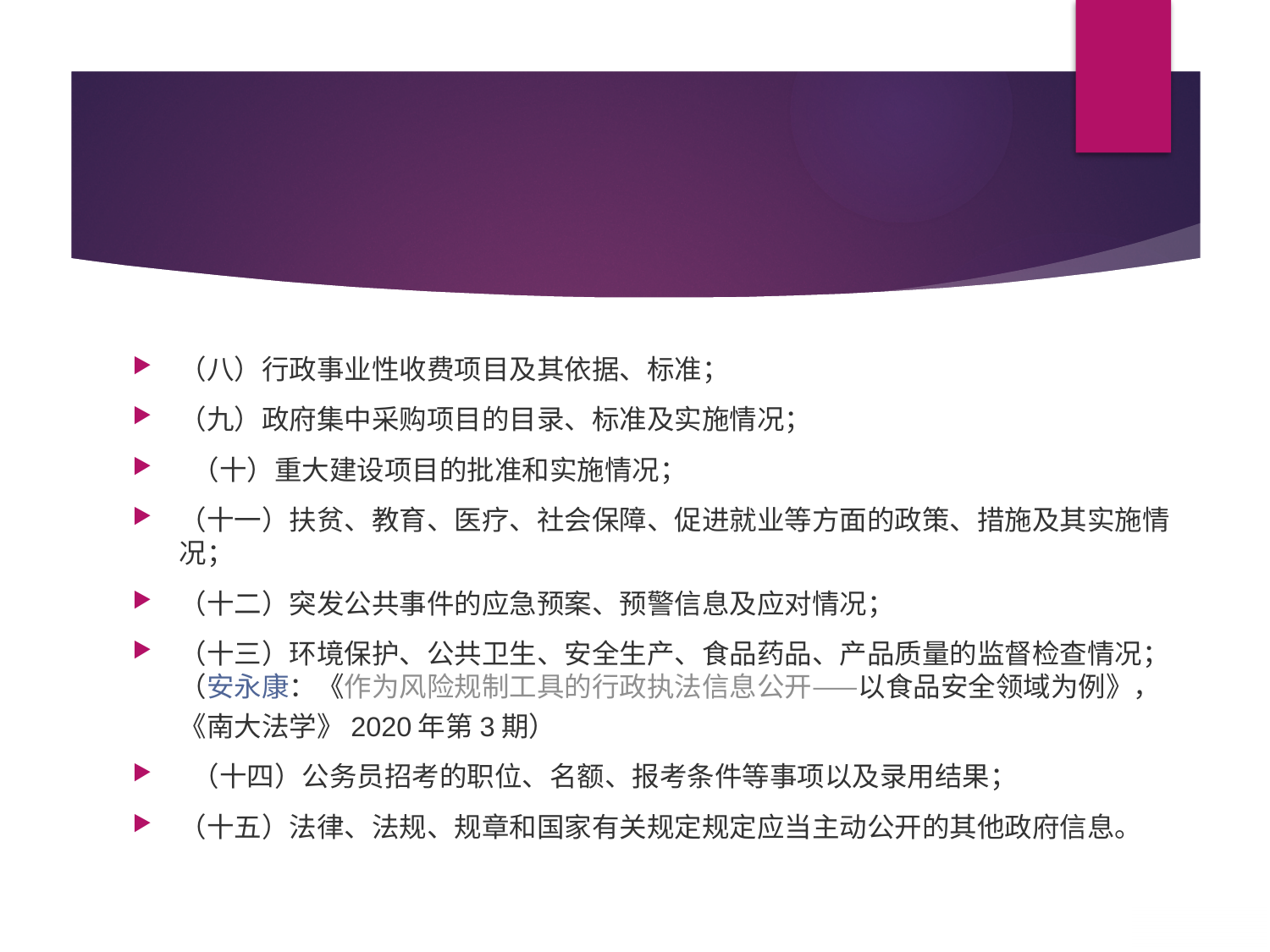

（八）行政事业性收费项目及其依据、标准；
（九）政府集中采购项目的目录、标准及实施情况；
 （十）重大建设项目的批准和实施情况；
（十一）扶贫、教育、医疗、社会保障、促进就业等方面的政策、措施及其实施情况；
（十二）突发公共事件的应急预案、预警信息及应对情况；
（十三）环境保护、公共卫生、安全生产、食品药品、产品质量的监督检查情况；（安永康：《作为风险规制工具的行政执法信息公开——以食品安全领域为例》，《南大法学》2020年第3期）
 （十四）公务员招考的职位、名额、报考条件等事项以及录用结果；
（十五）法律、法规、规章和国家有关规定规定应当主动公开的其他政府信息。